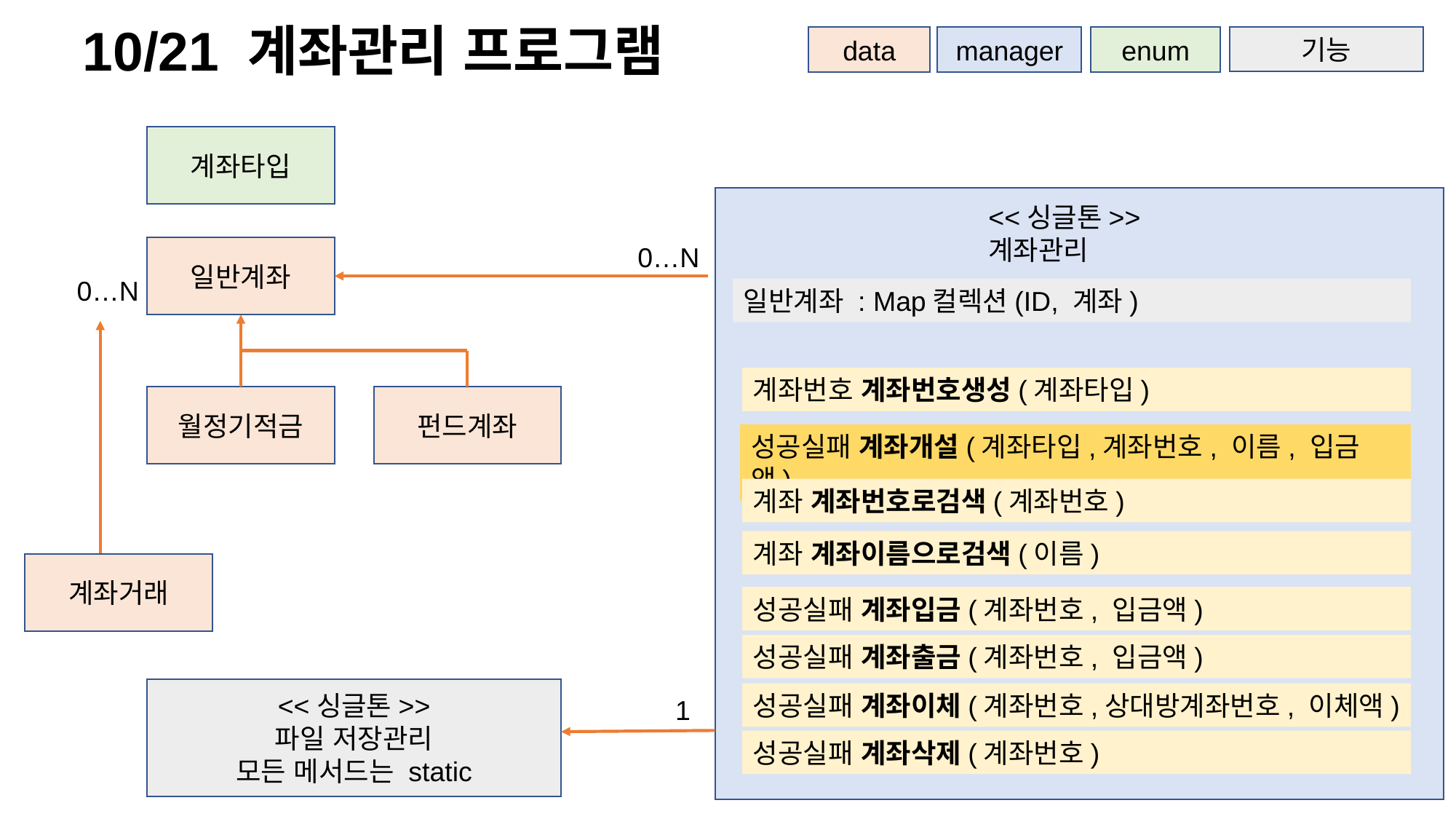

10/21 계좌관리 프로그램
기능
data
manager
enum
계좌타입
은행

<<싱글톤>>
계좌관리
0…N
일반계좌
0…N
일반계좌 : Map컬렉션(ID, 계좌)
계좌번호 계좌번호생성(계좌타입)
펀드계좌
월정기적금
성공실패 계좌개설(계좌타입,계좌번호, 이름, 입금액)
계좌 계좌번호로검색(계좌번호)
계좌 계좌이름으로검색(이름)
계좌거래
성공실패 계좌입금(계좌번호, 입금액)
성공실패 계좌출금(계좌번호, 입금액)
<<싱글톤>>
파일 저장관리
모든 메서드는 static
성공실패 계좌이체(계좌번호,상대방계좌번호, 이체액)
1
성공실패 계좌삭제(계좌번호)